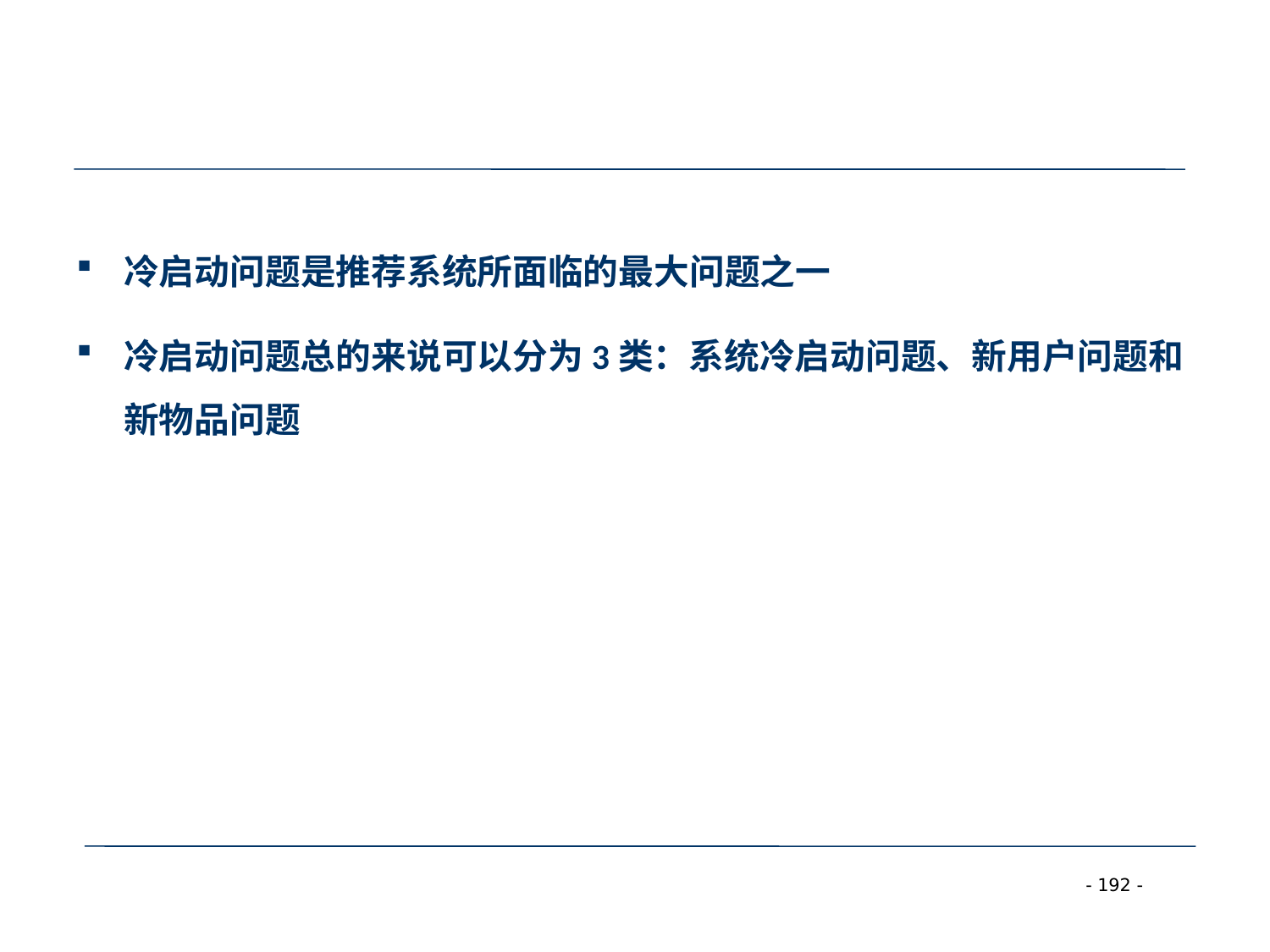

#
冷启动问题是推荐系统所面临的最大问题之一
冷启动问题总的来说可以分为3类：系统冷启动问题、新用户问题和新物品问题